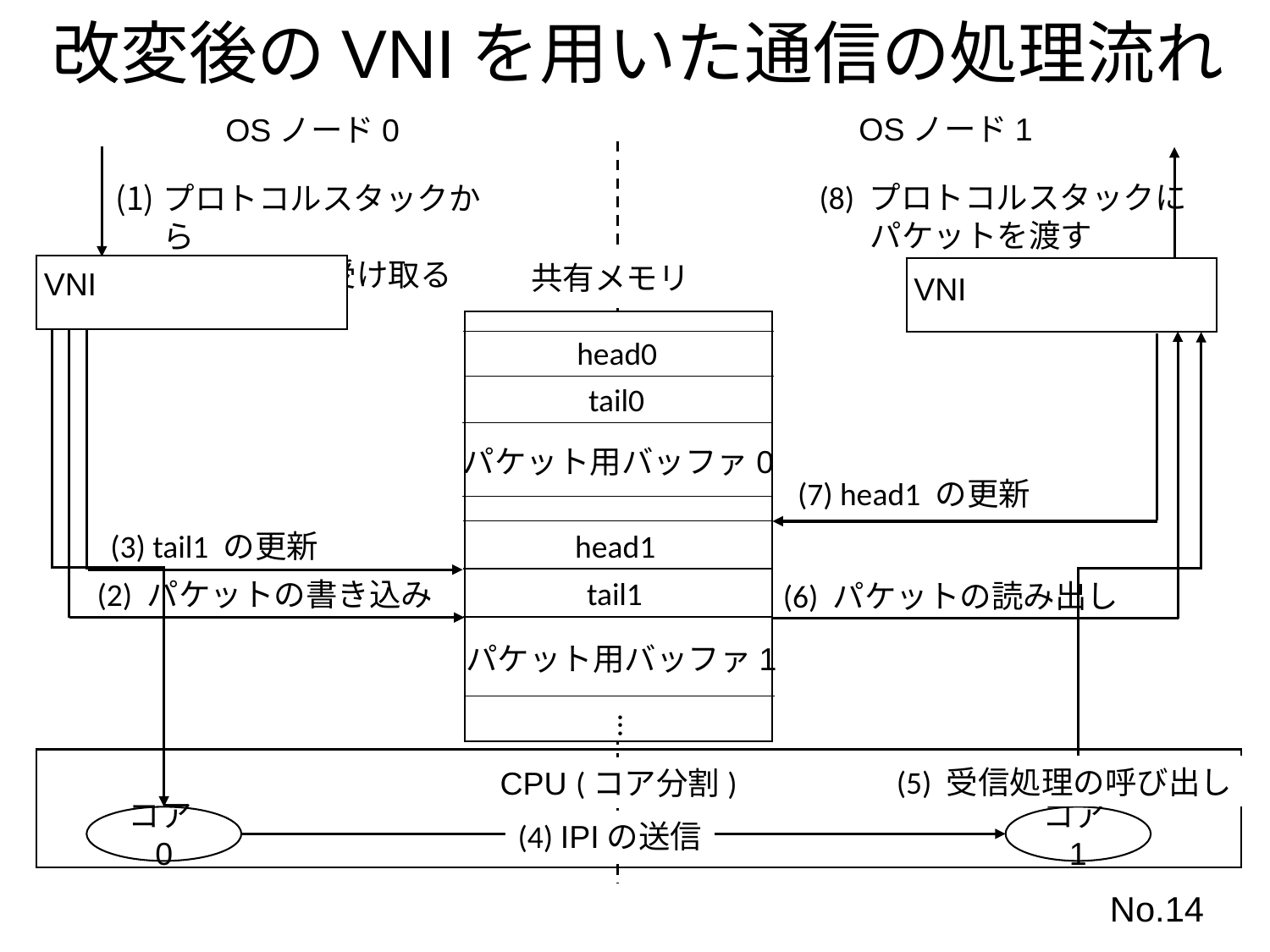

# 改変後のVNIを用いた通信の処理流れ
OSノード1
OSノード0
(8) プロトコルスタックに
      パケットを渡す
プロトコルスタックから
      パケットを受け取る
共有メモリ

VNI

VNI

head0
tail0
パケット用バッファ0
(7) head1 の更新
head1
(3) tail1 の更新
tail1
(2) パケットの書き込み
(6) パケットの読み出し
パケット用バッファ1
...

(5) 受信処理の呼び出し
CPU (コア分割)
コア0
コア1
(4) IPIの送信
No.14